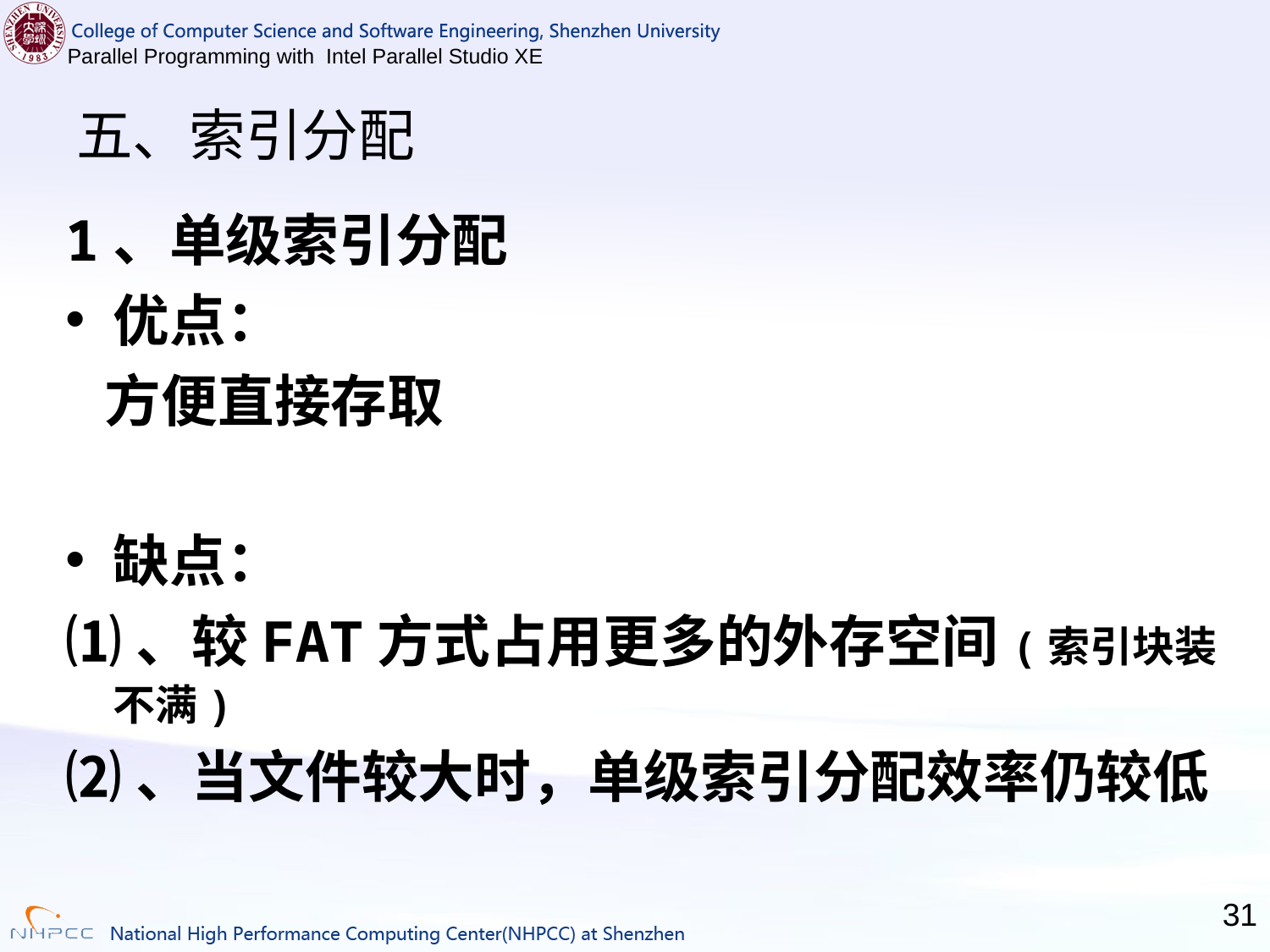

# 五、索引分配
1、单级索引分配
优点：
  方便直接存取

缺点：
⑴、较FAT方式占用更多的外存空间(索引块装不满)
⑵、当文件较大时，单级索引分配效率仍较低
31